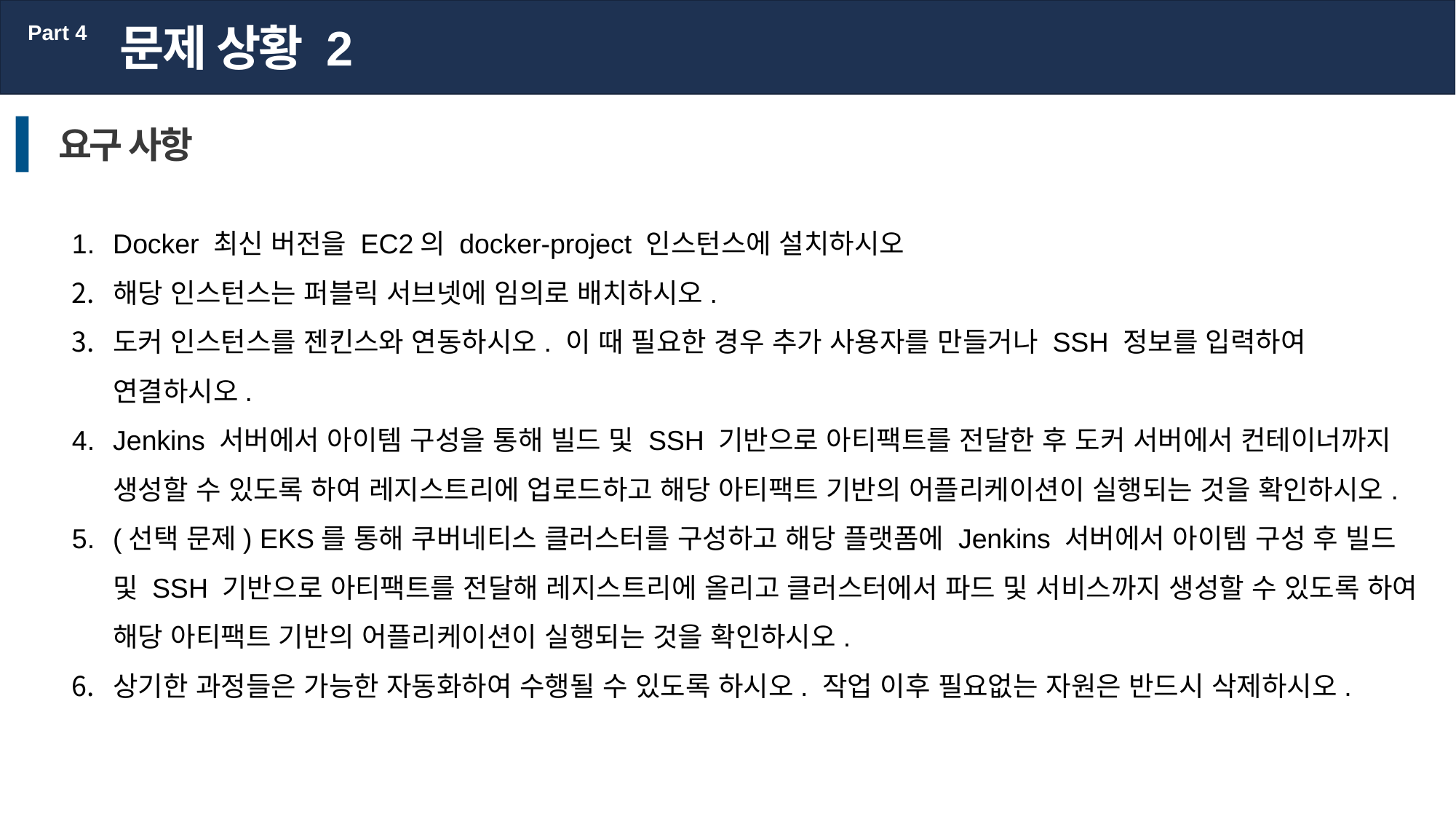

문제 상황 2
Part 4

요구 사항
Docker 최신 버전을 EC2의 docker-project 인스턴스에 설치하시오
해당 인스턴스는 퍼블릭 서브넷에 임의로 배치하시오.
도커 인스턴스를 젠킨스와 연동하시오. 이 때 필요한 경우 추가 사용자를 만들거나 SSH 정보를 입력하여 연결하시오.
Jenkins 서버에서 아이템 구성을 통해 빌드 및 SSH 기반으로 아티팩트를 전달한 후 도커 서버에서 컨테이너까지 생성할 수 있도록 하여 레지스트리에 업로드하고 해당 아티팩트 기반의 어플리케이션이 실행되는 것을 확인하시오.
(선택 문제) EKS를 통해 쿠버네티스 클러스터를 구성하고 해당 플랫폼에 Jenkins 서버에서 아이템 구성 후 빌드 및 SSH 기반으로 아티팩트를 전달해 레지스트리에 올리고 클러스터에서 파드 및 서비스까지 생성할 수 있도록 하여 해당 아티팩트 기반의 어플리케이션이 실행되는 것을 확인하시오.
상기한 과정들은 가능한 자동화하여 수행될 수 있도록 하시오. 작업 이후 필요없는 자원은 반드시 삭제하시오.